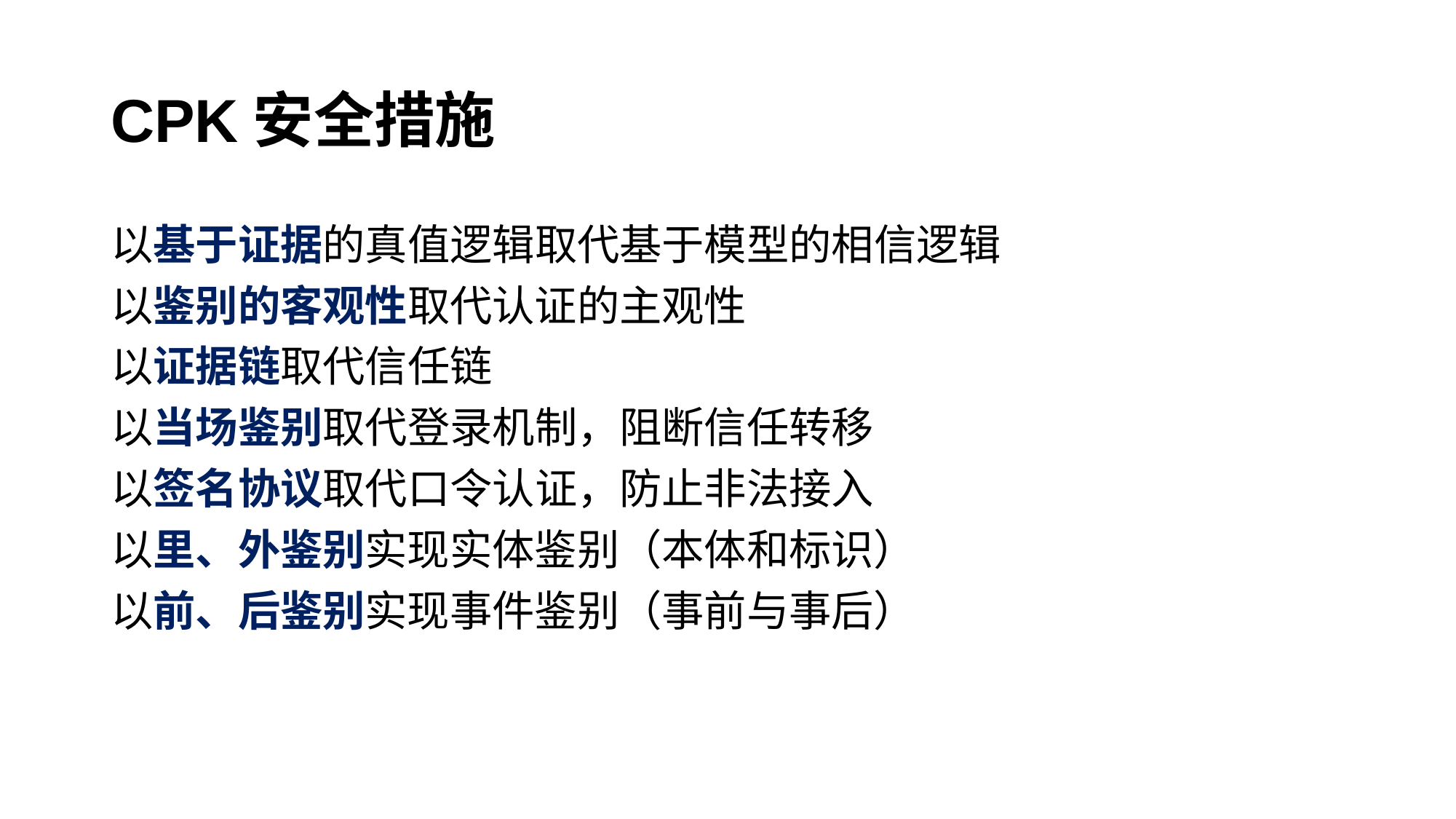

# CPK安全措施
以基于证据的真值逻辑取代基于模型的相信逻辑
以鉴别的客观性取代认证的主观性
以证据链取代信任链
以当场鉴别取代登录机制，阻断信任转移
以签名协议取代口令认证，防止非法接入
以里、外鉴别实现实体鉴别（本体和标识）
以前、后鉴别实现事件鉴别（事前与事后）